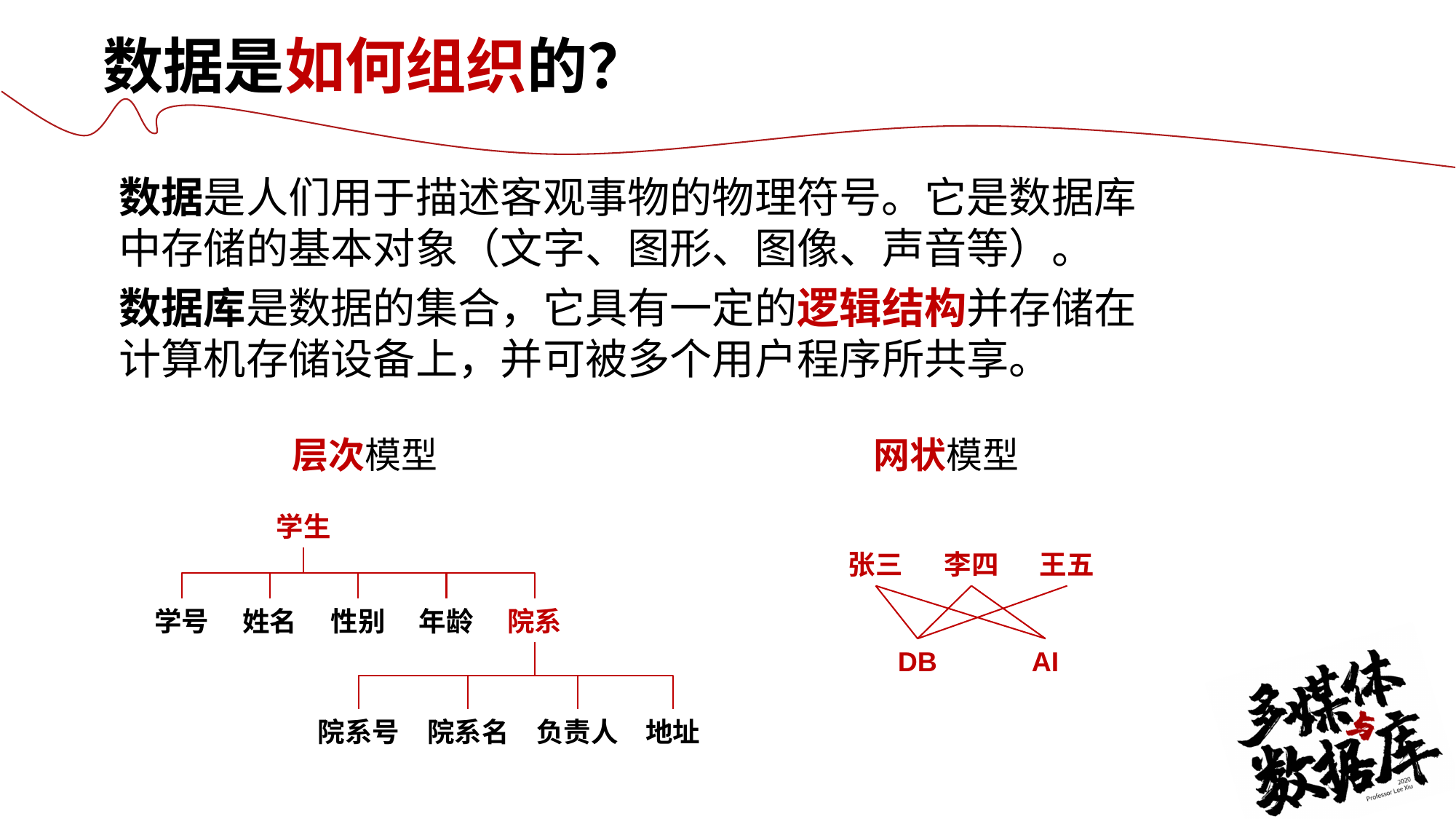

数据是如何组织的？
数据是人们用于描述客观事物的物理符号。它是数据库中存储的基本对象（文字、图形、图像、声音等）。
数据库是数据的集合，它具有一定的逻辑结构并存储在计算机存储设备上，并可被多个用户程序所共享。
层次模型
网状模型
学生
张三
李四
王五
学号
姓名
性别
年龄
院系
DB
AI
院系号
院系名
负责人
地址